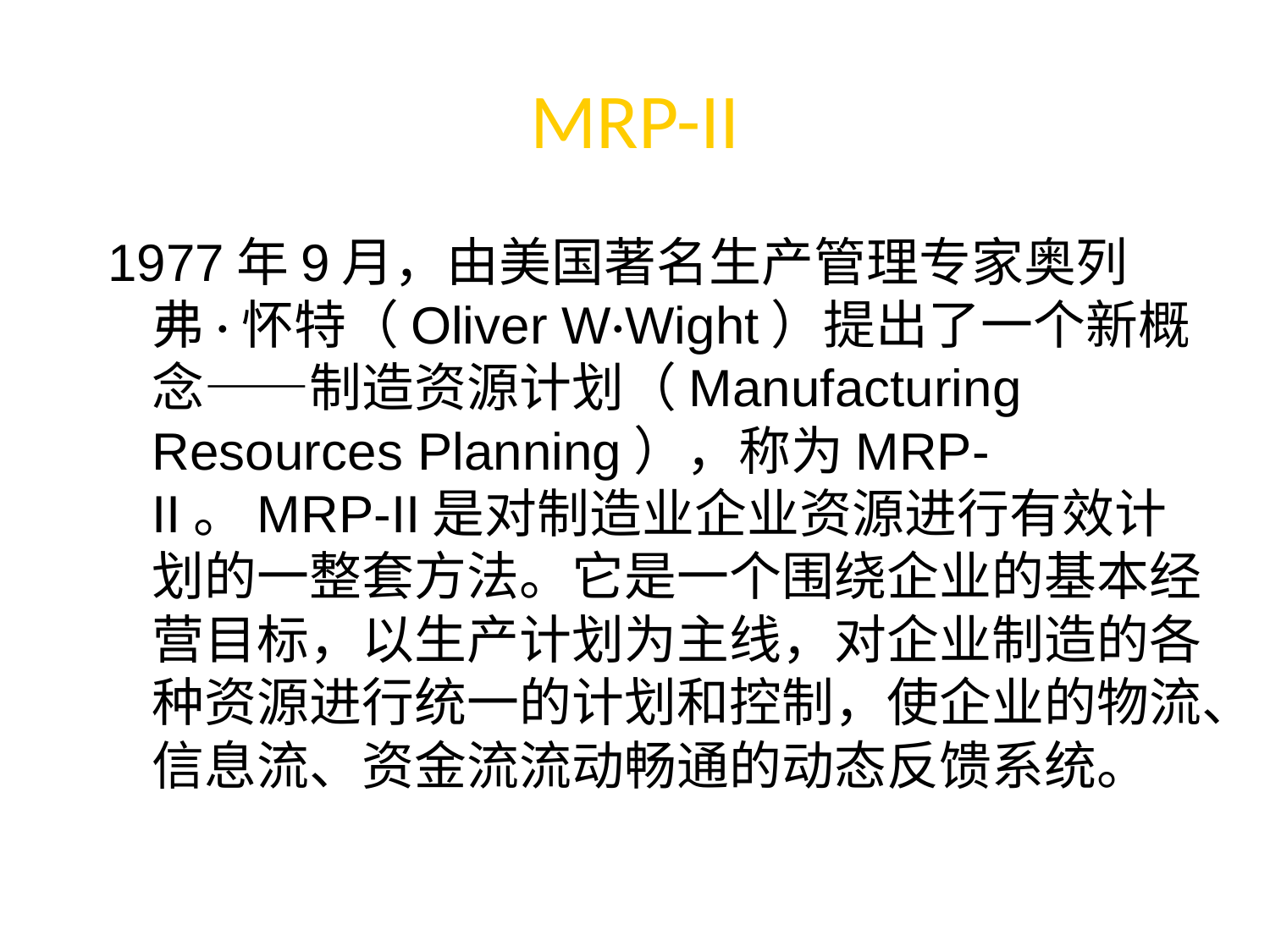

# MRP-II
1977年9月，由美国著名生产管理专家奥列弗·怀特（Oliver W·Wight）提出了一个新概念——制造资源计划（Manufacturing Resources Planning），称为MRP-II。MRP-II是对制造业企业资源进行有效计划的一整套方法。它是一个围绕企业的基本经营目标，以生产计划为主线，对企业制造的各种资源进行统一的计划和控制，使企业的物流、信息流、资金流流动畅通的动态反馈系统。